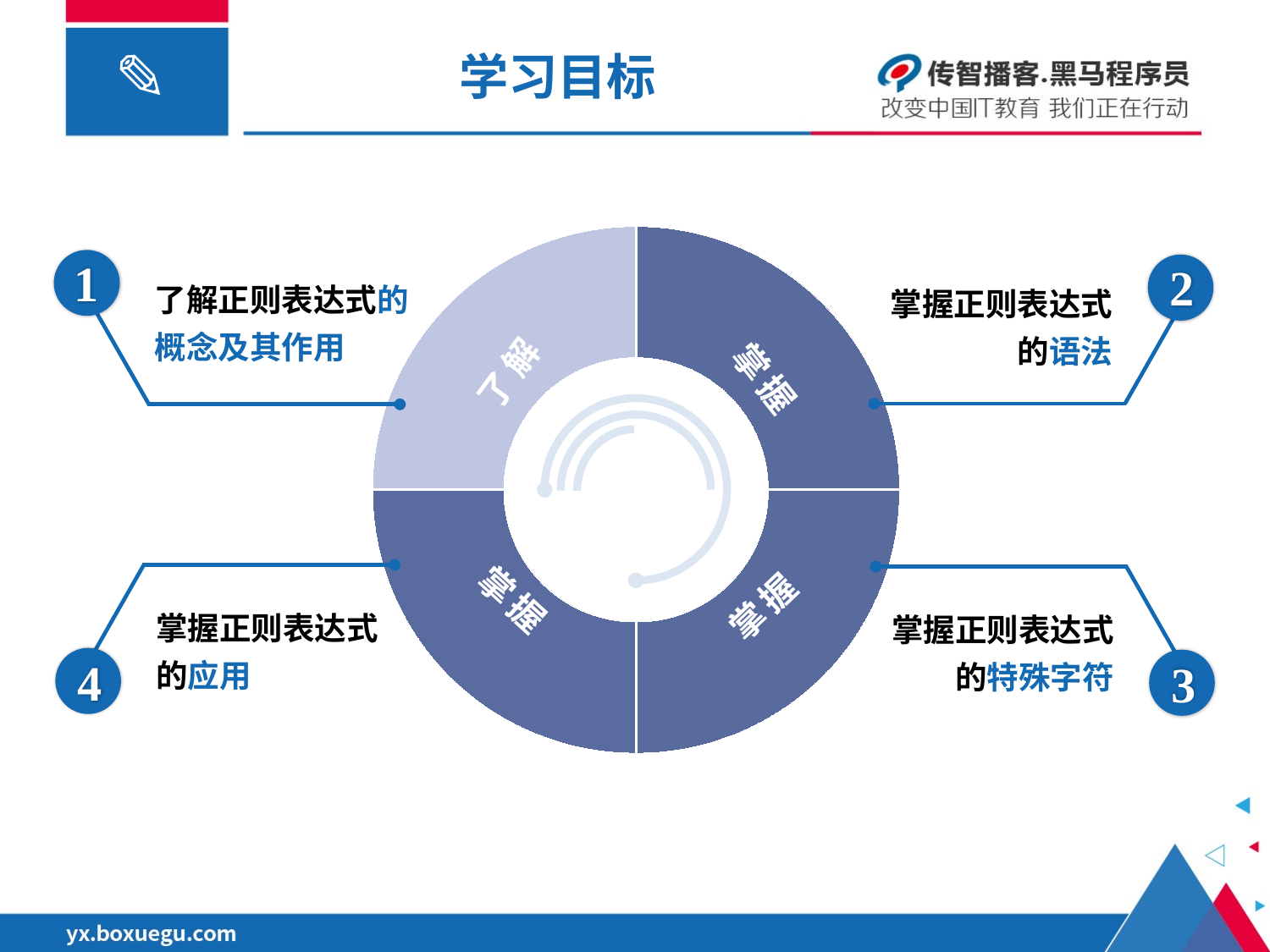

# 学习目标

### Chart

| Category | 销售额 |
|---|---|
| 熟悉知识 | 2.0 |
| 熟悉知识 | 2.0 |
| 熟悉知识 | 2.0 |
| 熟悉知识 | 2.0 |
了解
掌握

掌握
1

了解正则表达式的概念及其作用
2

掌握正则表达式的语法
4

掌握正则表达式的应用
3

掌握正则表达式的特殊字符